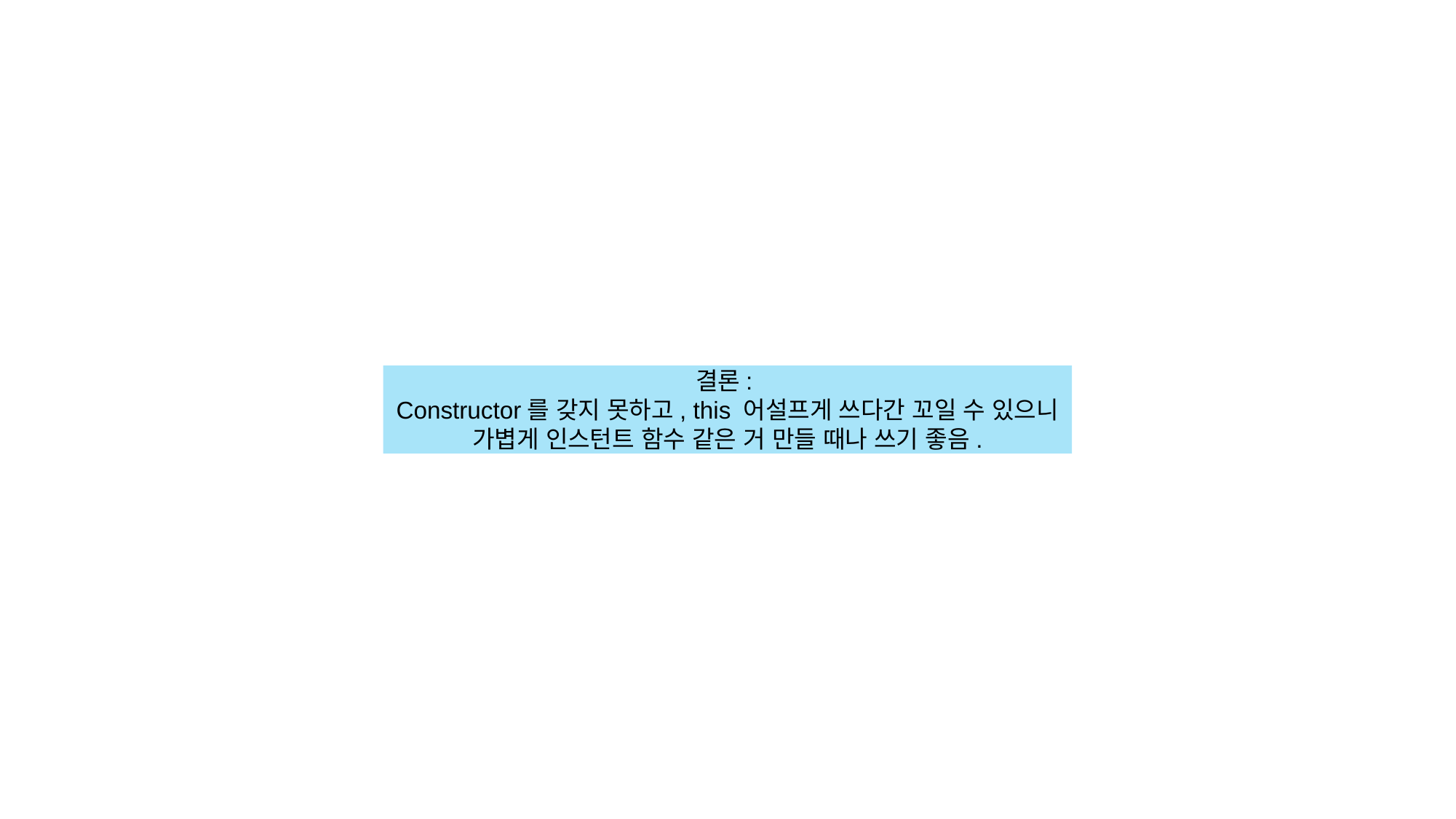

결론:
Constructor를 갖지 못하고, this 어설프게 쓰다간 꼬일 수 있으니 가볍게 인스턴트 함수 같은 거 만들 때나 쓰기 좋음.